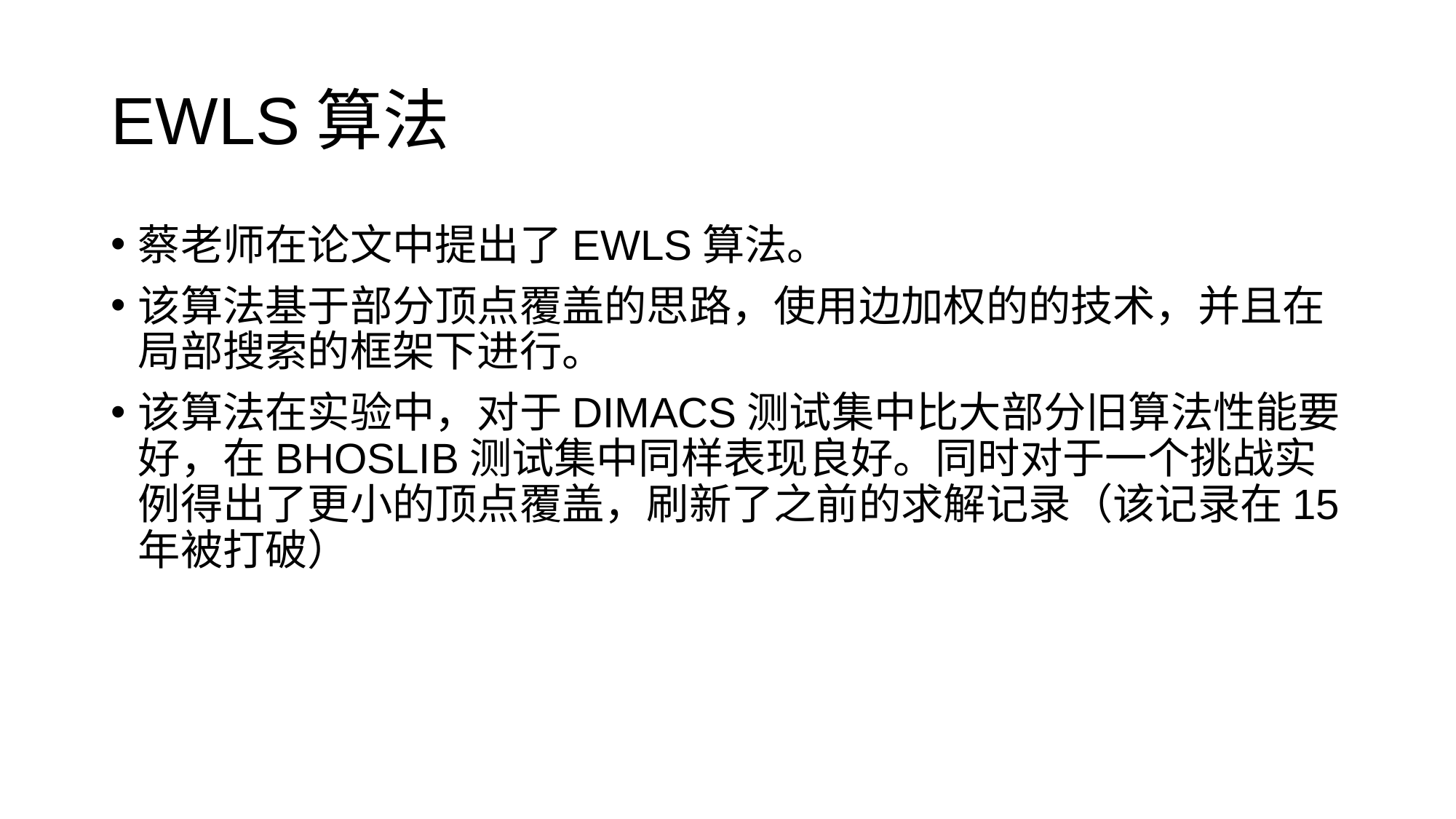

# EWLS算法
蔡老师在论文中提出了EWLS算法。
该算法基于部分顶点覆盖的思路，使用边加权的的技术，并且在局部搜索的框架下进行。
该算法在实验中，对于DIMACS测试集中比大部分旧算法性能要好，在BHOSLIB测试集中同样表现良好。同时对于一个挑战实例得出了更小的顶点覆盖，刷新了之前的求解记录（该记录在15年被打破）